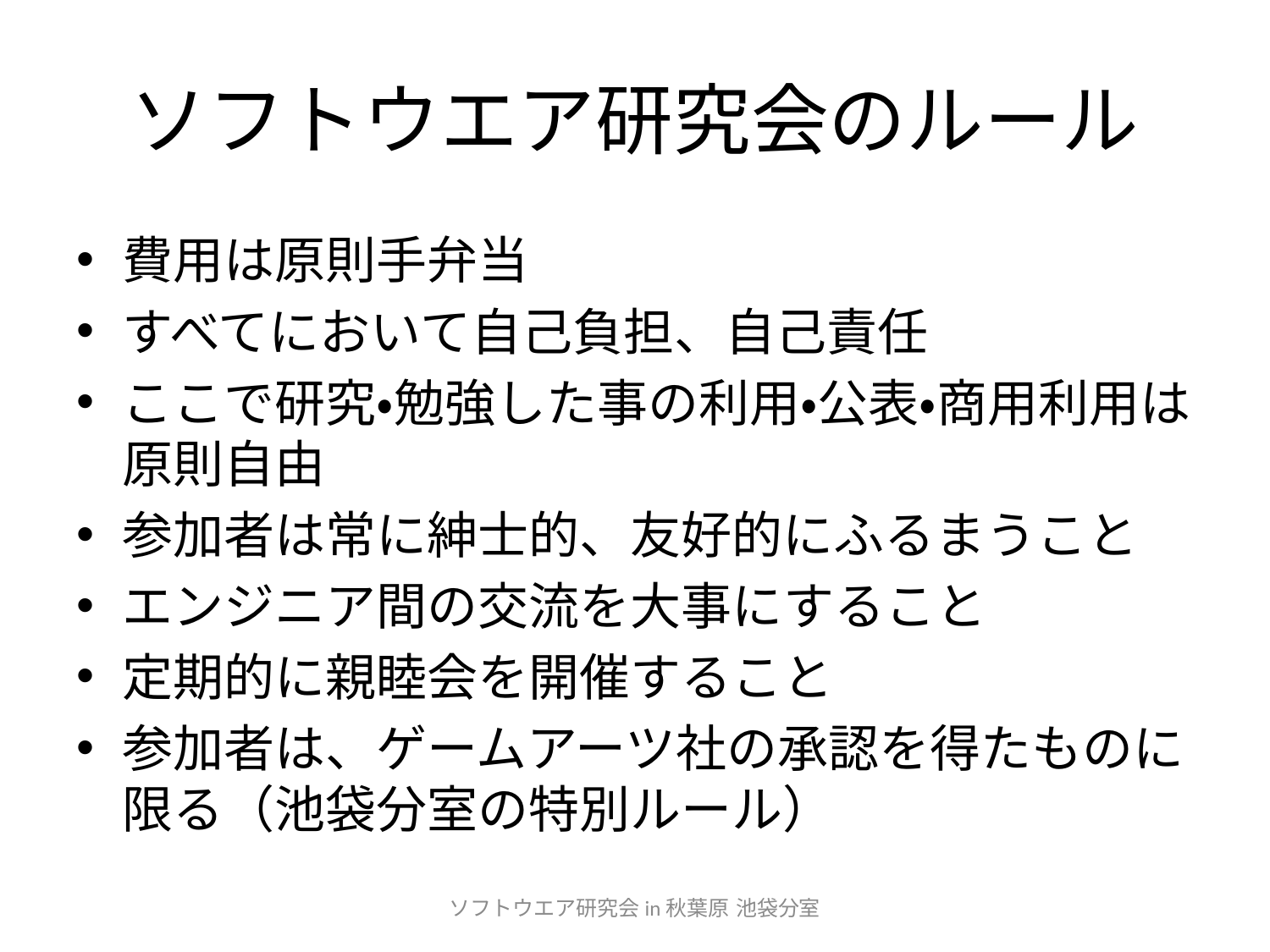

# ソフトウエア研究会のルール
費用は原則手弁当
すべてにおいて自己負担、自己責任
ここで研究・勉強した事の利用・公表・商用利用は原則自由
参加者は常に紳士的、友好的にふるまうこと
エンジニア間の交流を大事にすること
定期的に親睦会を開催すること
参加者は、ゲームアーツ社の承認を得たものに限る（池袋分室の特別ルール）
ソフトウエア研究会in秋葉原 池袋分室